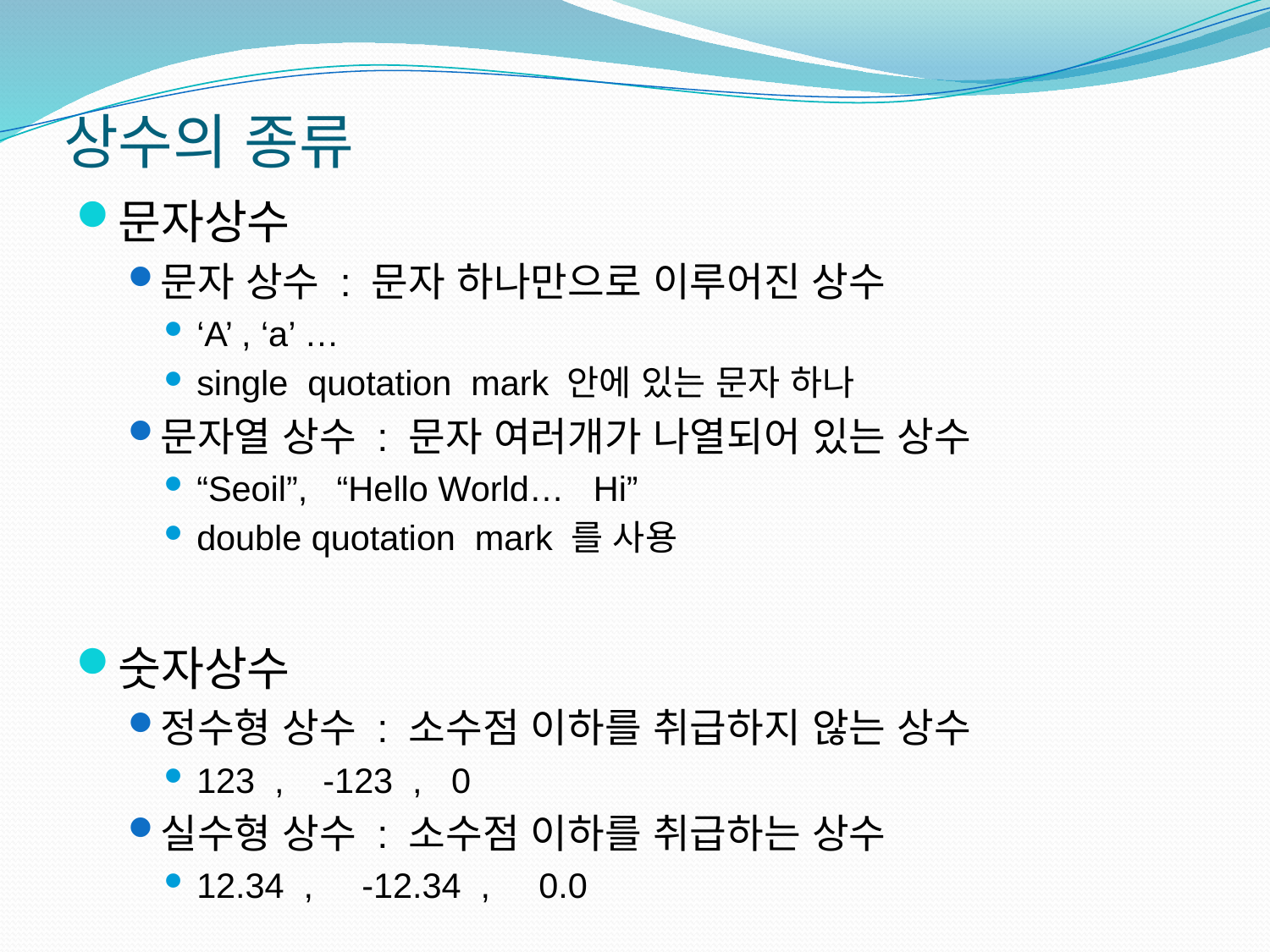

# 상수의 종류
문자상수
문자 상수 : 문자 하나만으로 이루어진 상수
‘A’ , ‘a’ …
single  quotation  mark 안에 있는 문자 하나
문자열 상수 : 문자 여러개가 나열되어 있는 상수
“Seoil”,   “Hello World…   Hi”
double quotation  mark 를 사용

숫자상수
정수형 상수 : 소수점 이하를 취급하지 않는 상수
123  ,    -123  ,   0
실수형 상수 : 소수점 이하를 취급하는 상수
12.34  ,     -12.34  ,     0.0